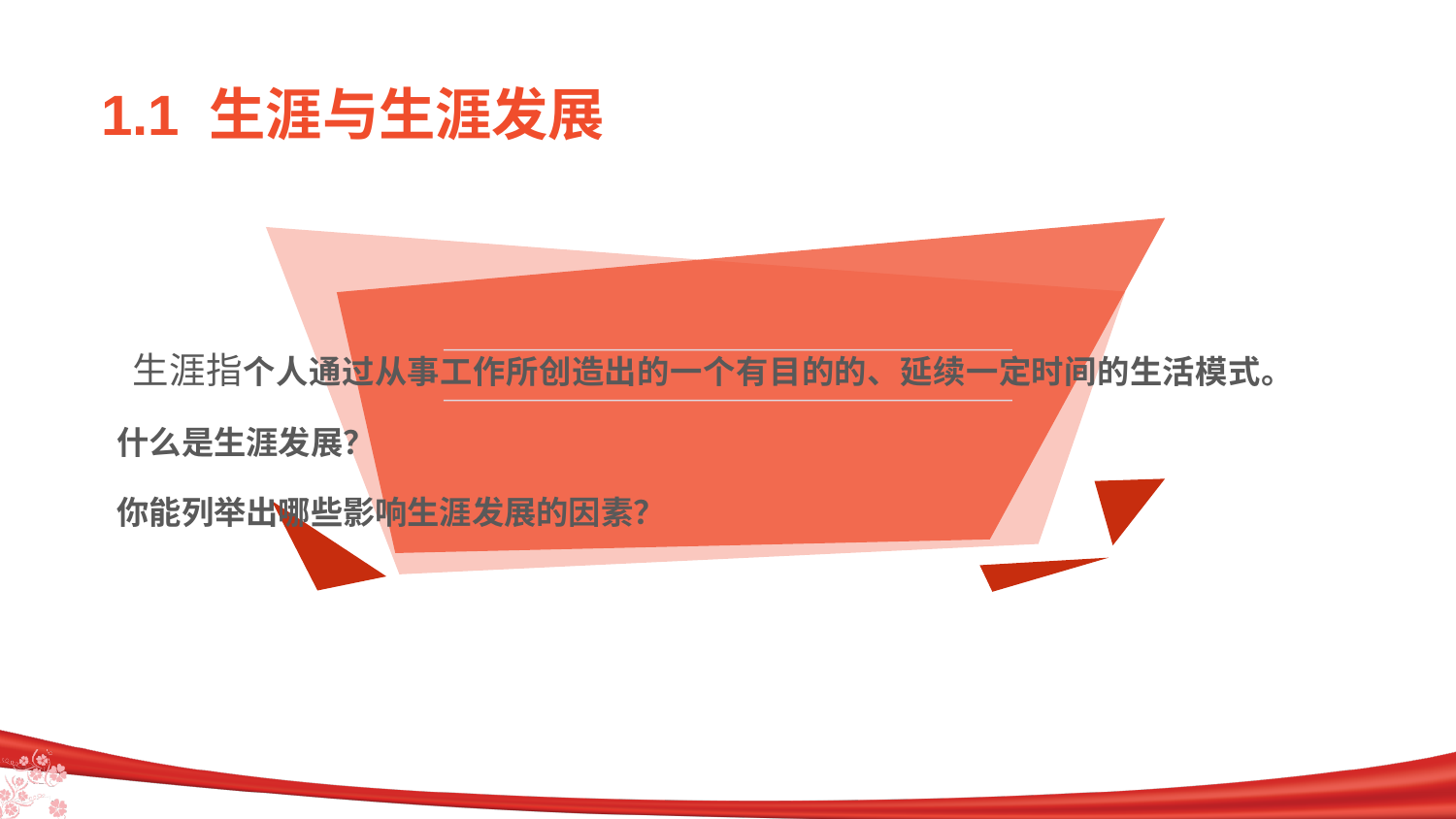

1.1 生涯与生涯发展
      生涯指个人通过从事工作所创造出的一个有目的的、延续一定时间的生活模式。
     什么是生涯发展？
     你能列举出哪些影响生涯发展的因素？